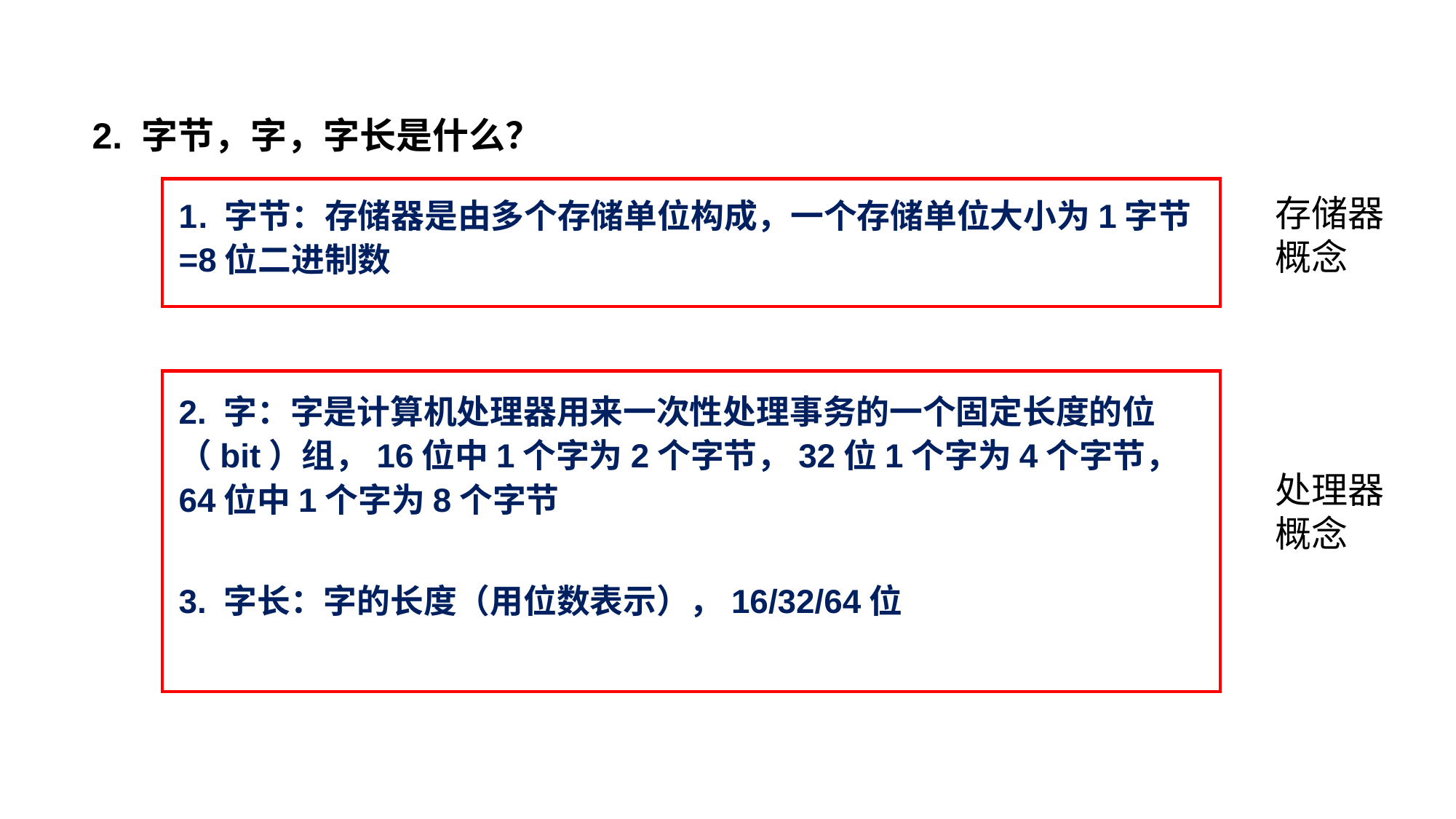

2. 字节，字，字长是什么？

 字节：存储器是由多个存储单位构成，一个存储单位大小为1字节=8位二进制数

2. 字：字是计算机处理器用来一次性处理事务的一个固定长度的位（bit）组，16位中1个字为2个字节，32位1个字为4个字节，64位中1个字为8个字节

3. 字长：字的长度（用位数表示），16/32/64位
存储器概念

处理器概念